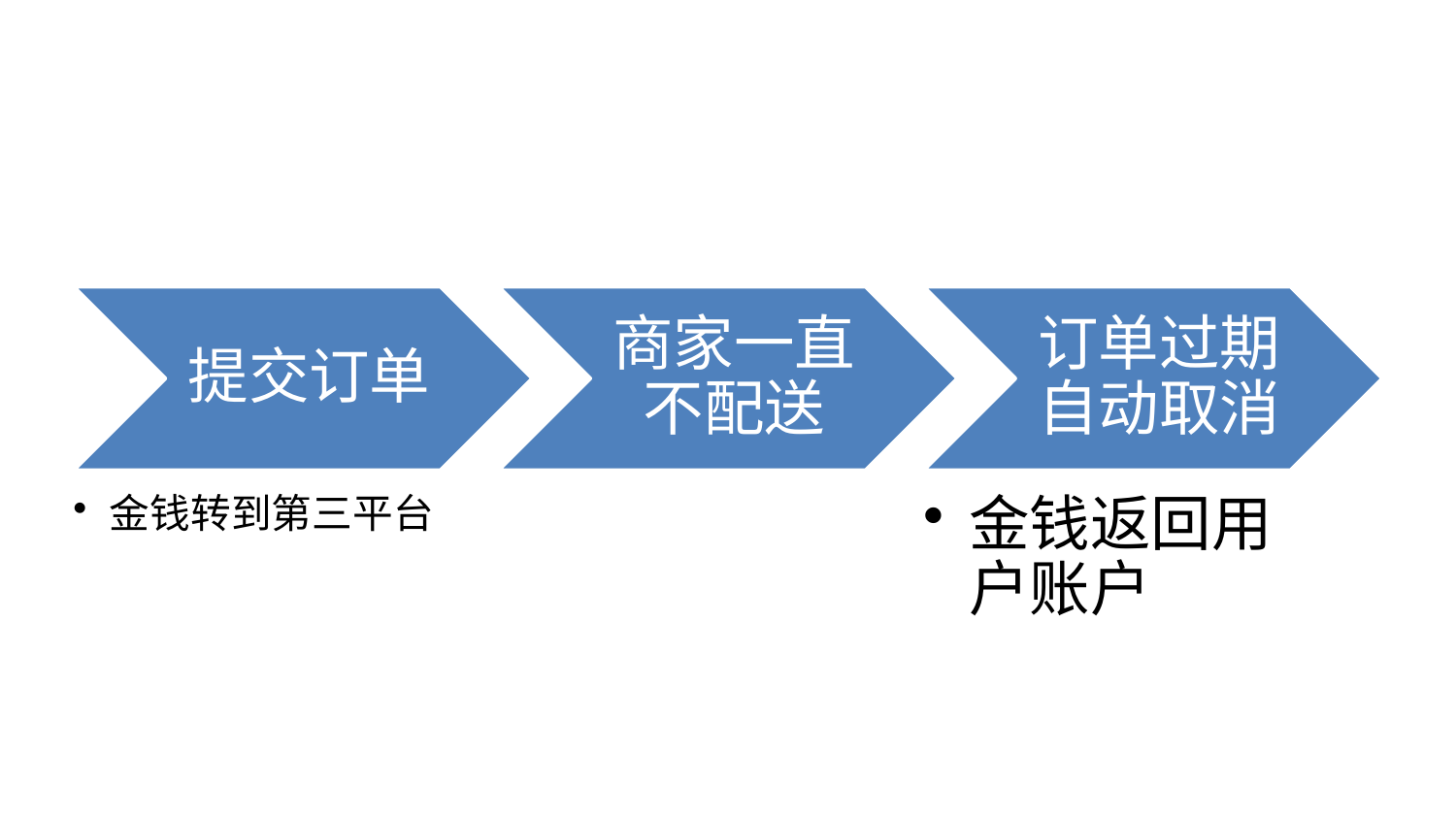

#
提交订单
金钱转到第三平台
商家一直不配送
订单过期自动取消
金钱返回用户账户